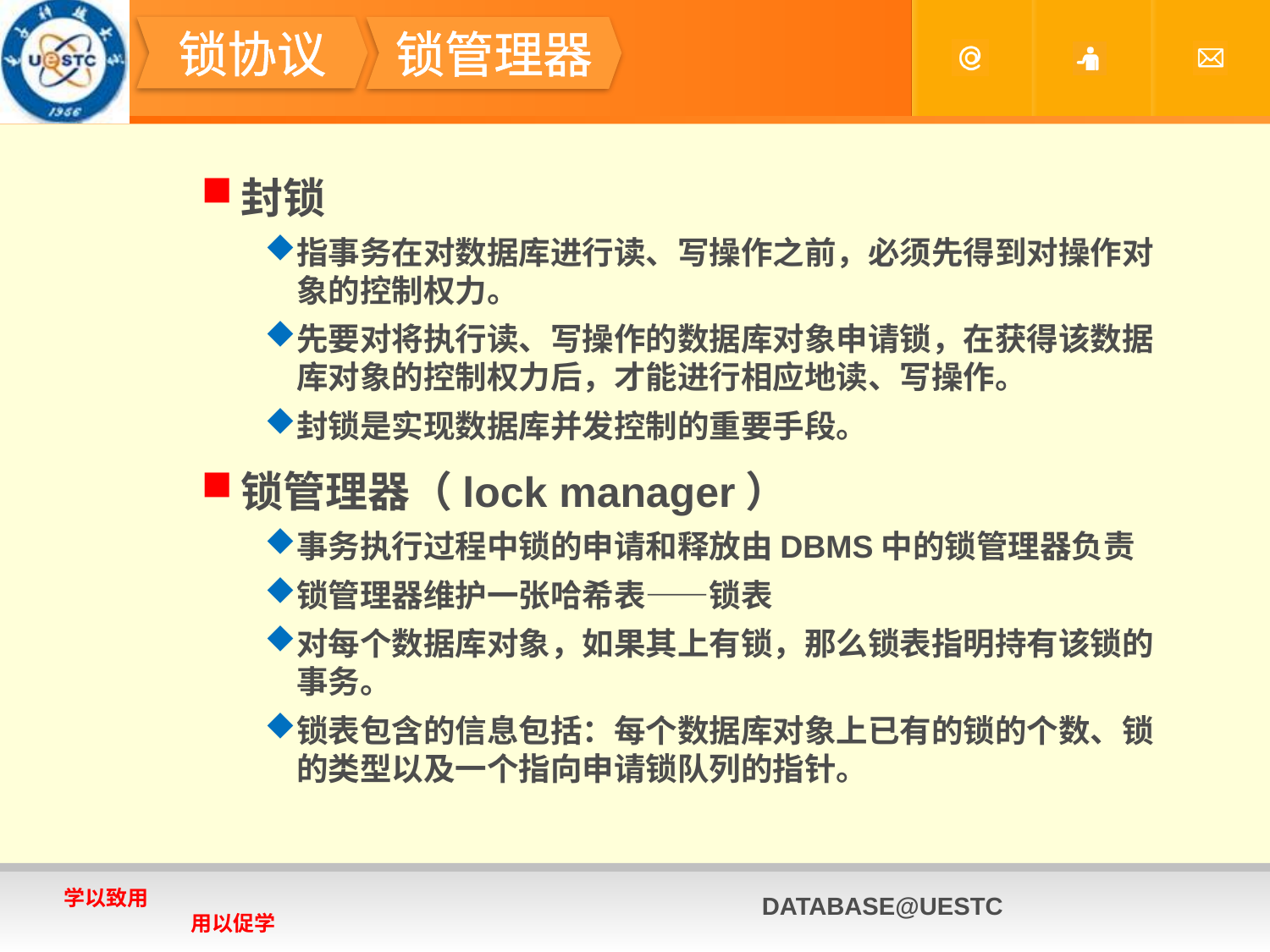

#
锁协议
锁管理器
封锁
指事务在对数据库进行读、写操作之前，必须先得到对操作对象的控制权力。
先要对将执行读、写操作的数据库对象申请锁，在获得该数据库对象的控制权力后，才能进行相应地读、写操作。
封锁是实现数据库并发控制的重要手段。
锁管理器（lock manager）
事务执行过程中锁的申请和释放由DBMS中的锁管理器负责
锁管理器维护一张哈希表——锁表
对每个数据库对象，如果其上有锁，那么锁表指明持有该锁的事务。
锁表包含的信息包括：每个数据库对象上已有的锁的个数、锁的类型以及一个指向申请锁队列的指针。